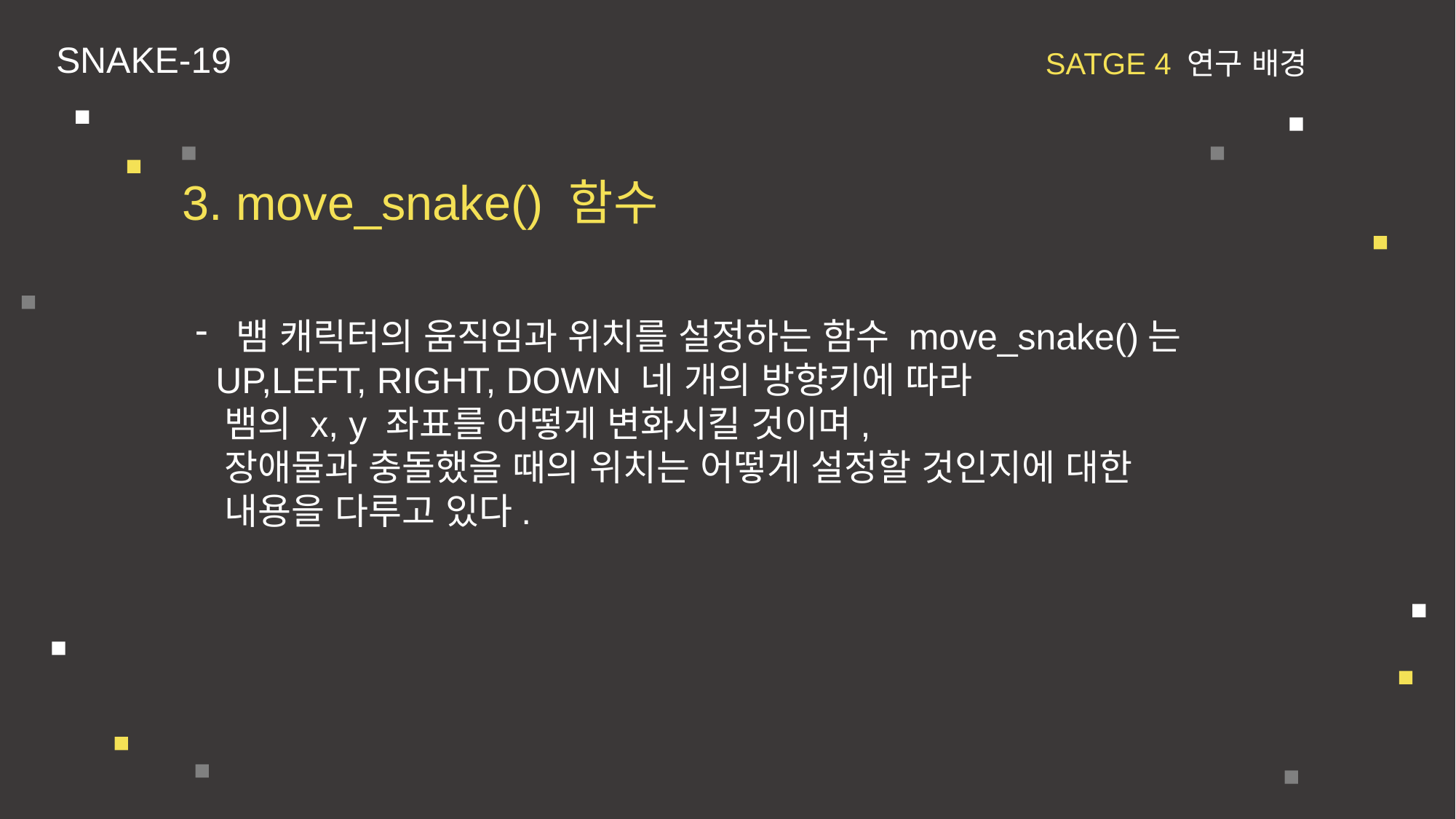

SNAKE-19
SATGE 4 연구 배경

3. move_snake() 함수

뱀 캐릭터의 움직임과 위치를 설정하는 함수 move_snake()는
  UP,LEFT, RIGHT, DOWN 네 개의 방향키에 따라
  뱀의 x, y 좌표를 어떻게 변화시킬 것이며,
  장애물과 충돌했을 때의 위치는 어떻게 설정할 것인지에 대한
  내용을 다루고 있다.